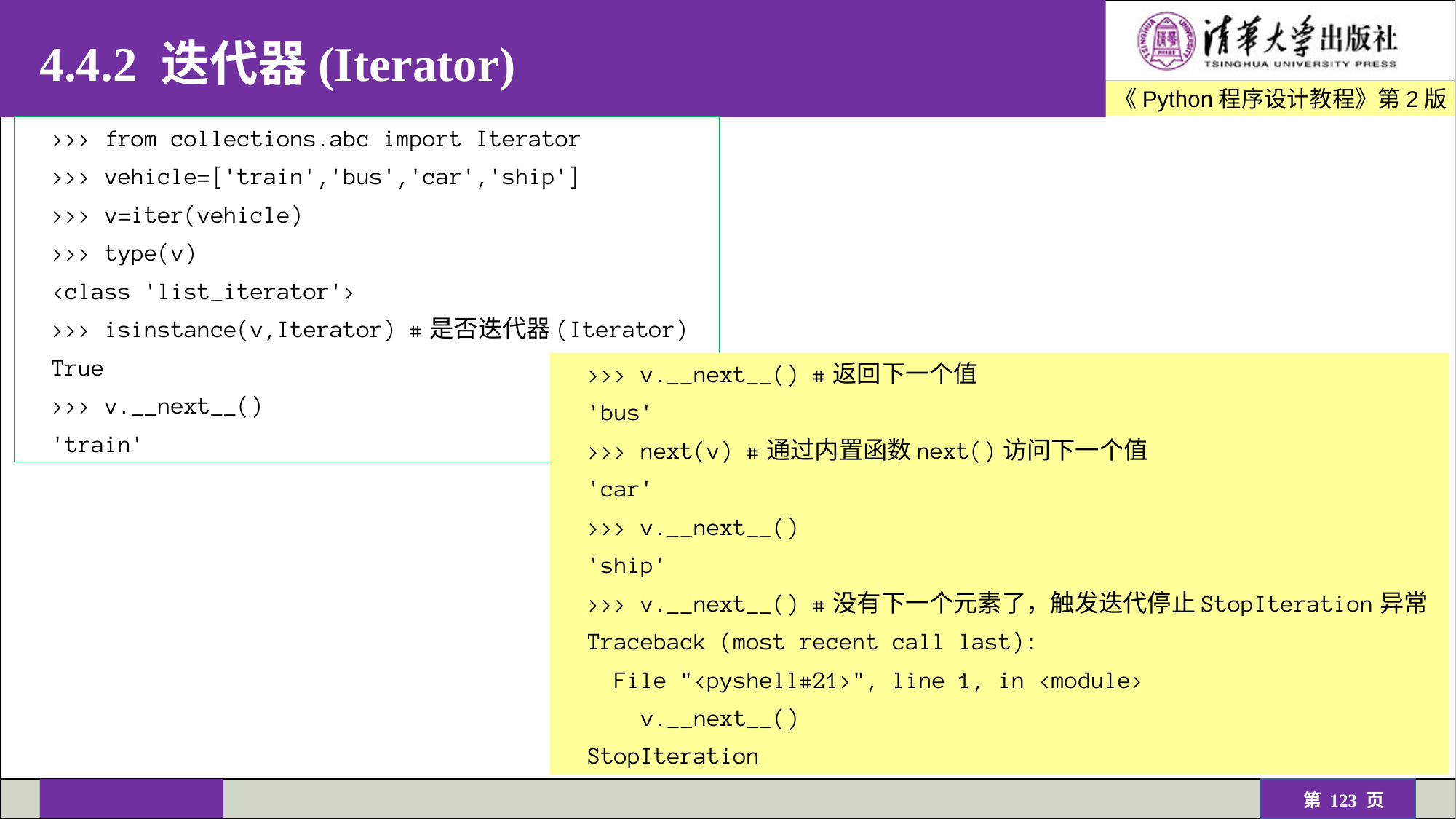

# 4.4.2 迭代器(Iterator)
>>> from collections.abc import Iterator
>>> vehicle=['train','bus','car','ship']
>>> v=iter(vehicle)
>>> type(v)
<class 'list_iterator'>
>>> isinstance(v,Iterator) #是否迭代器(Iterator)
True
>>> v.__next__()
'train'
>>> v.__next__() #返回下一个值
'bus'
>>> next(v) #通过内置函数next()访问下一个值
'car'
>>> v.__next__()
'ship'
>>> v.__next__() #没有下一个元素了，触发迭代停止StopIteration异常
Traceback (most recent call last):
  File "<pyshell#21>", line 1, in <module>
    v.__next__()
StopIteration